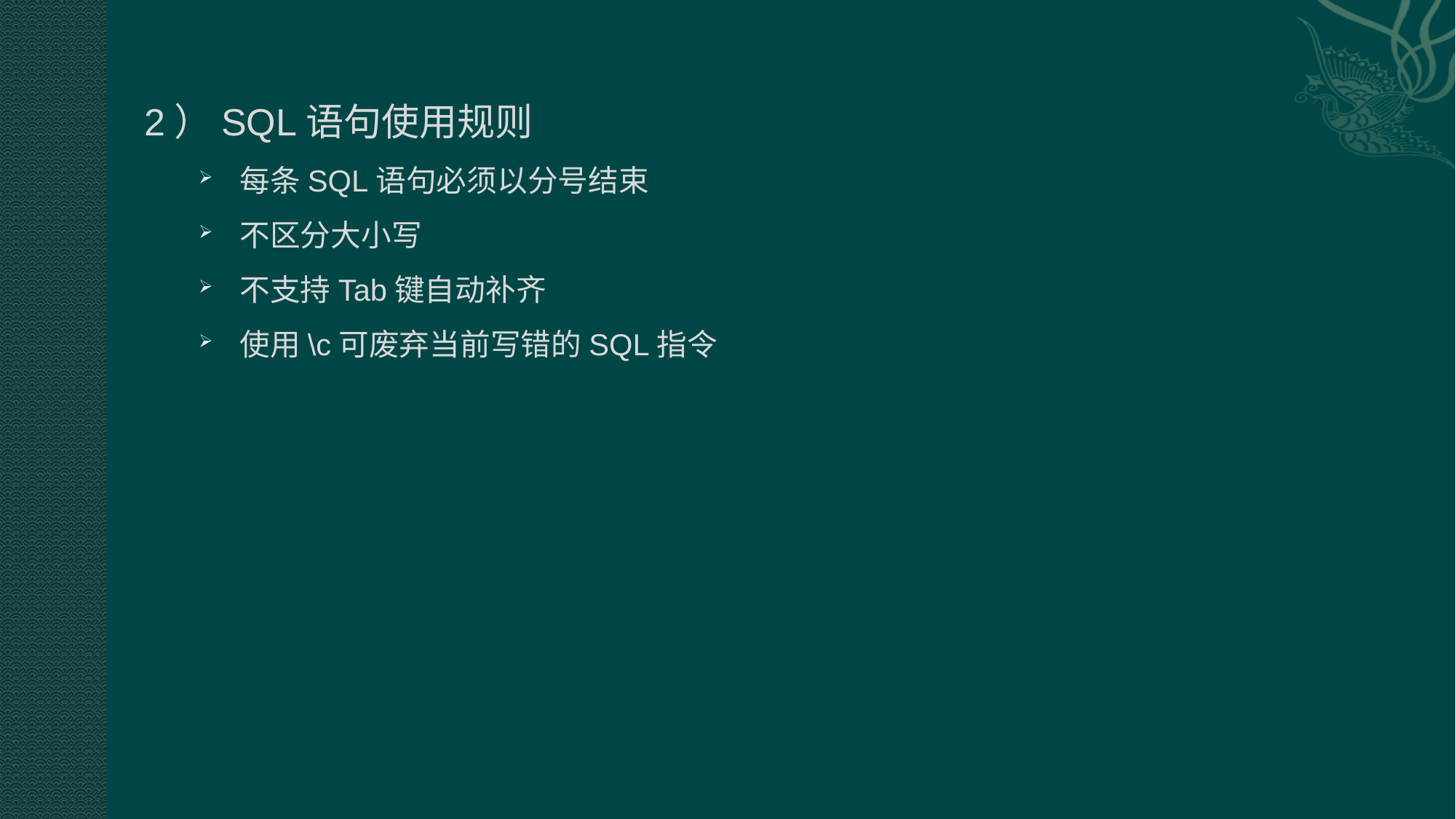

2）SQL语句使用规则
每条SQL语句必须以分号结束
不区分大小写
不支持Tab键自动补齐
使用\c可废弃当前写错的SQL指令